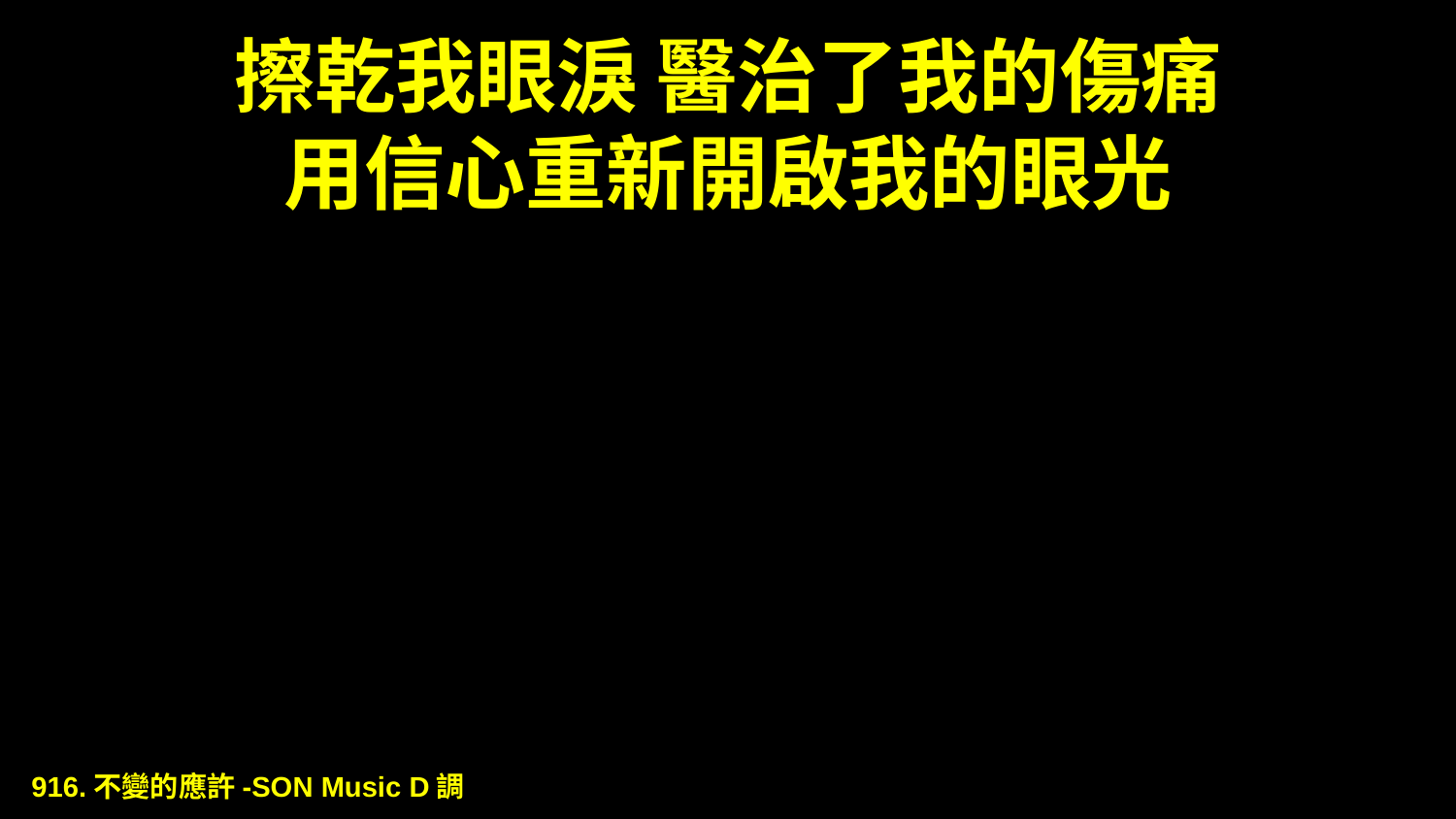

# 擦乾我眼淚 醫治了我的傷痛 用信心重新開啟我的眼光
916.不變的應許-SON Music D調